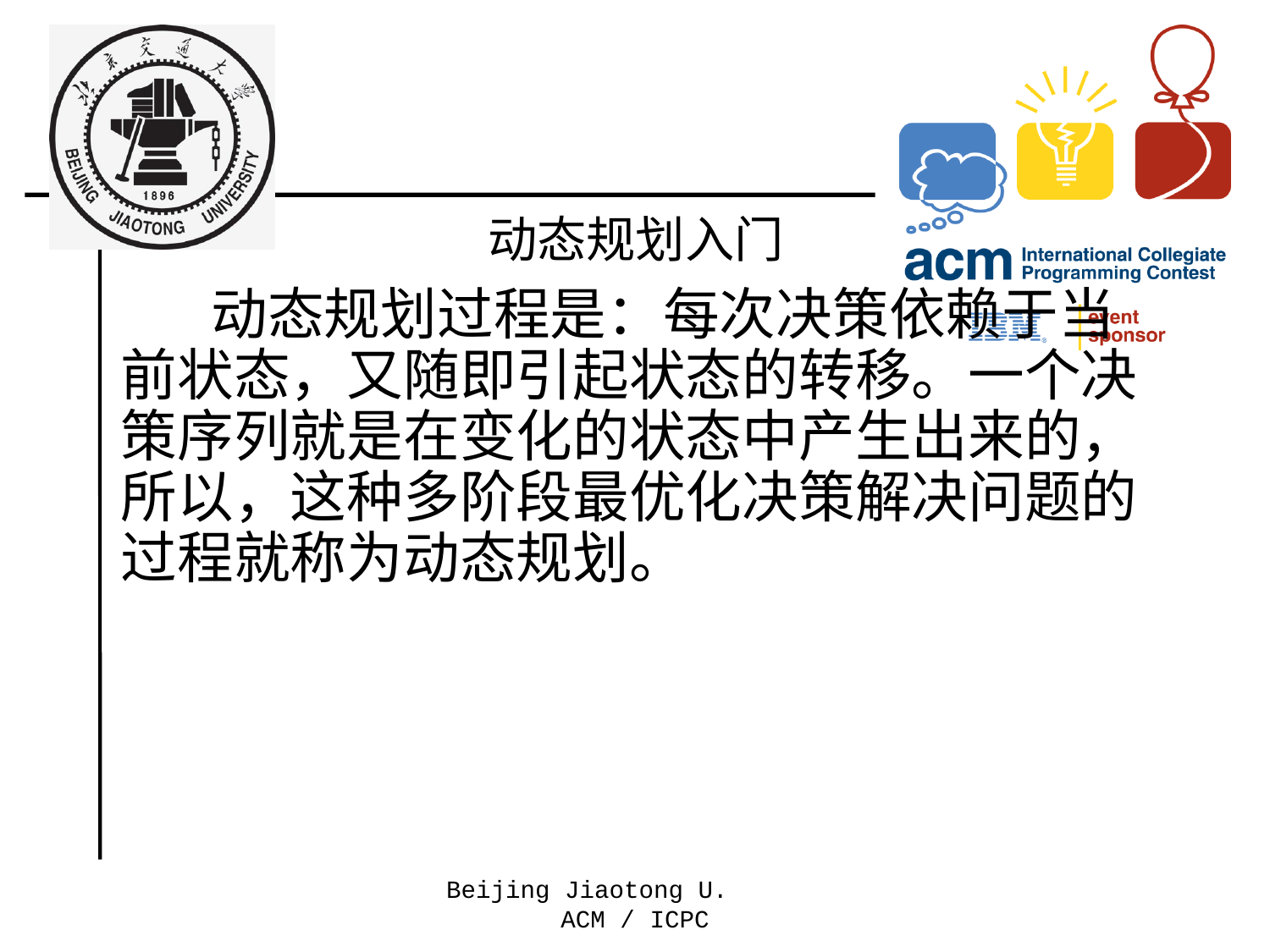

#
动态规划入门
     动态规划过程是：每次决策依赖于当前状态，又随即引起状态的转移。一个决策序列就是在变化的状态中产生出来的，所以，这种多阶段最优化决策解决问题的过程就称为动态规划。